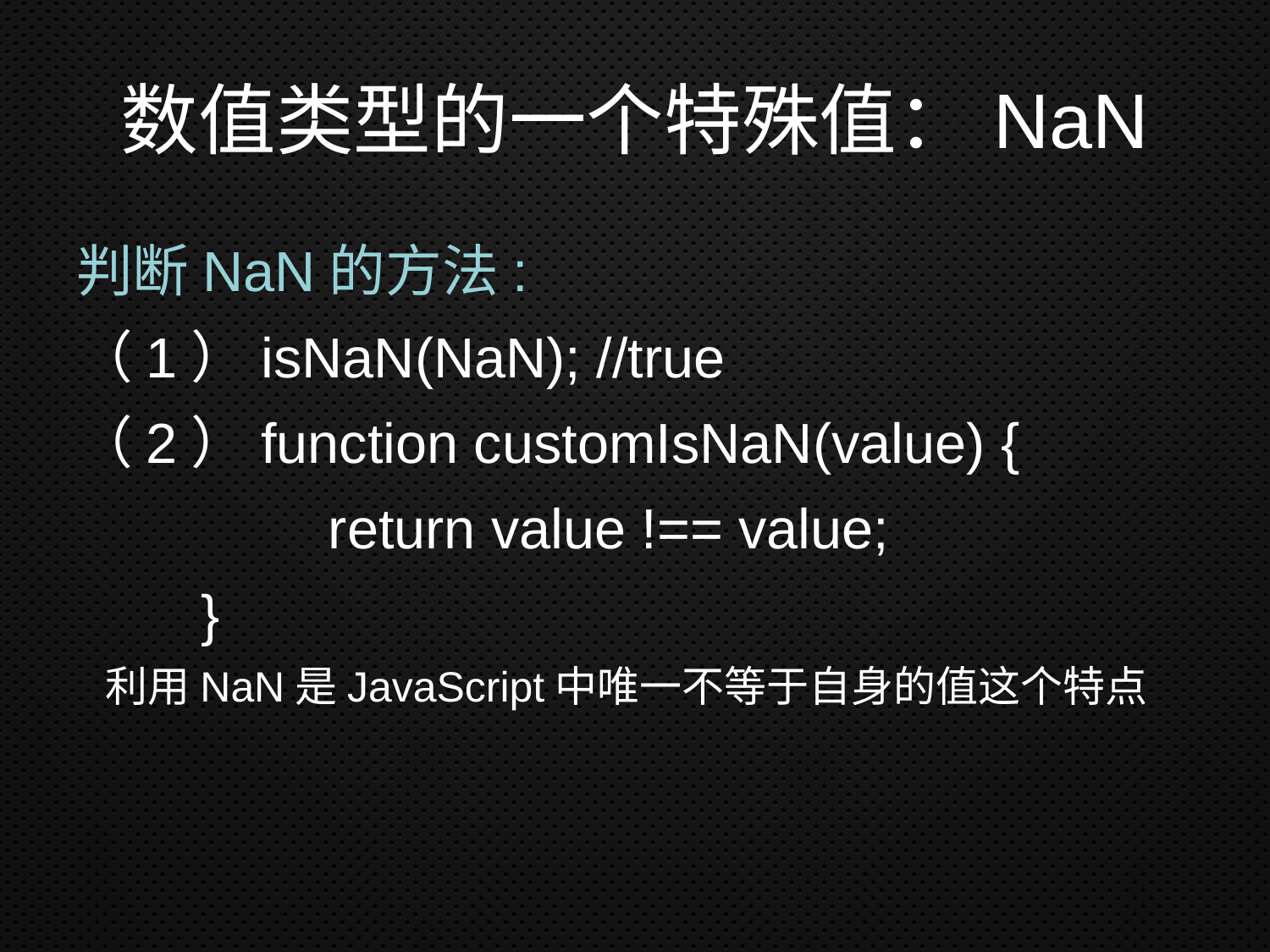

# 数值类型的一个特殊值：NaN
判断NaN的方法:
（1）isNaN(NaN); //true
（2）function customIsNaN(value) {
	        return value !== value;
        }
  利用NaN是JavaScript中唯一不等于自身的值这个特点